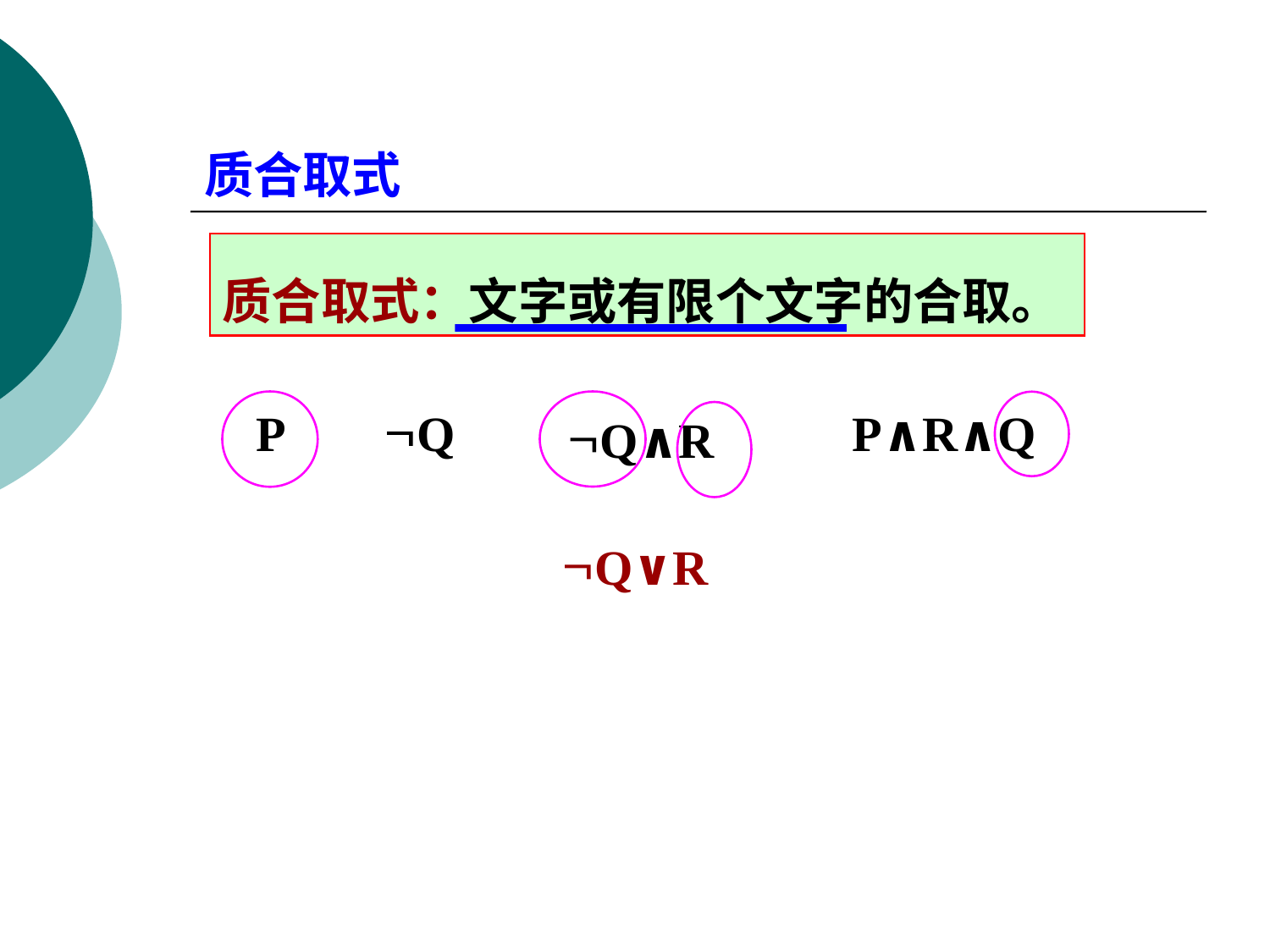

质合取式
质合取式：文字或有限个文字的合取。

P
¬Q
P∧R∧Q

¬Q∧R
¬Q∨R